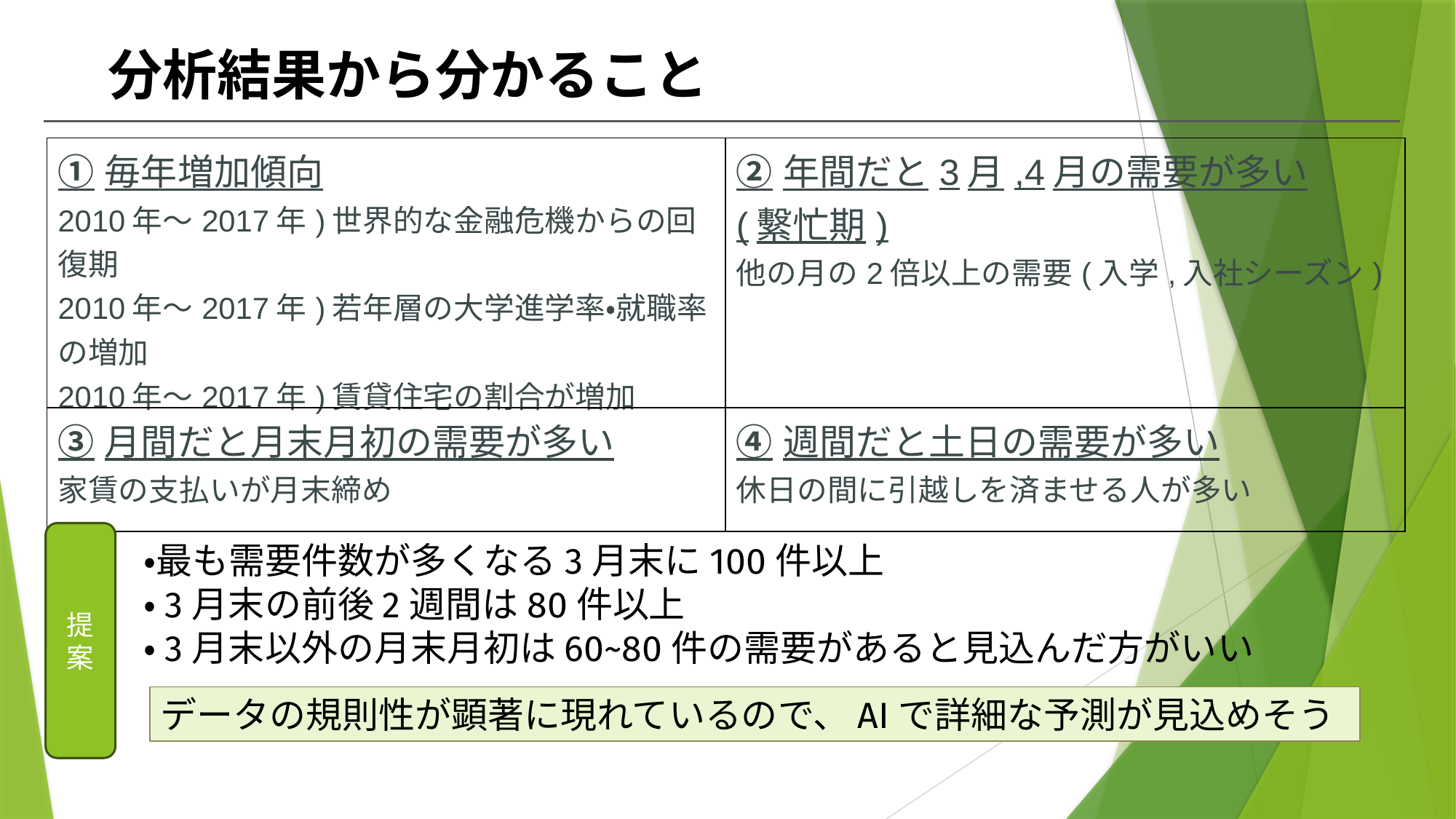

# 分析結果から分かること
このページは「考察」を書きましょう。
結果から現状がわかった。でどうしたい？もしくはどのように何を提案できるか
| ①毎年増加傾向 2010年～2017年)世界的な金融危機からの回復期 2010年～2017年)若年層の大学進学率・就職率の増加 2010年～2017年)賃貸住宅の割合が増加 | ②年間だと3月,4月の需要が多い (繫忙期) 他の月の2倍以上の需要(入学,入社シーズン) |
| --- | --- |
| ③月間だと月末月初の需要が多い 家賃の支払いが月末締め | ④週間だと土日の需要が多い 休日の間に引越しを済ませる人が多い |
提案
・最も需要件数が多くなる3月末に100件以上
・3月末の前後2週間は80件以上
・3月末以外の月末月初は60~80件の需要があると見込んだ方がいい
データの規則性が顕著に現れているので、AIで詳細な予測が見込めそう

学習データがどこの地域の支店なのかは明かされていない。

・毎年増加傾向
   ↪2010年～2017年)世界的な金融危機からの回復期
　↪2010年～2017年)若年層の大学進学率・就職率の増加
　↪2010年～2017年)賃貸住宅の割合が増加

・年間だと3月,4月の需要が多い(繫忙期)
　↪他の月の2倍以上の需要(入学,入社シーズン)

・月間だと月末月初の需要が多い
　↪家賃の支払いが月末締め

・週間だと土日の需要が多い
　↪休日の間に引越しを済ませる人が多い